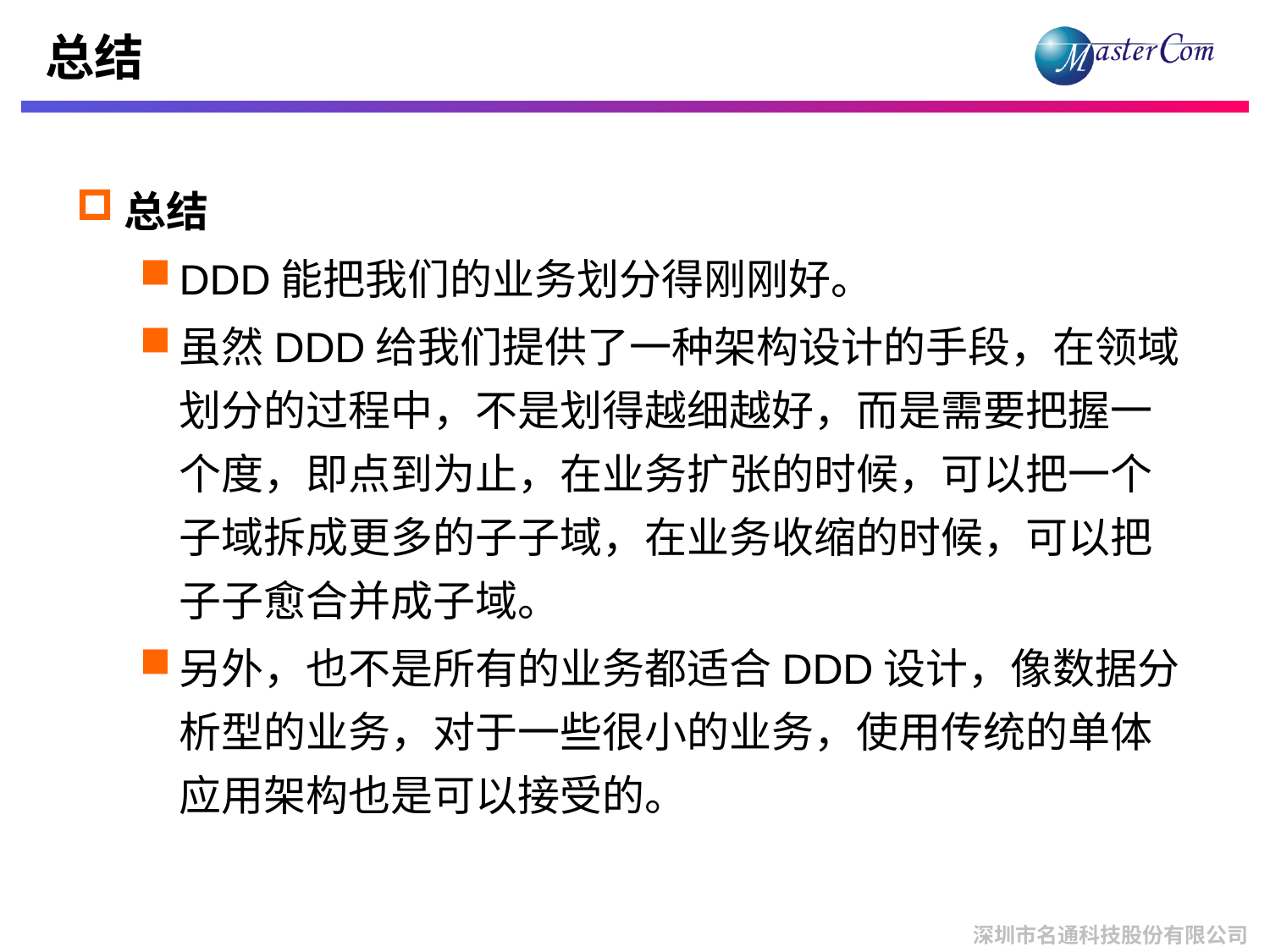

# 总结
总结
DDD能把我们的业务划分得刚刚好。
虽然DDD给我们提供了一种架构设计的手段，在领域划分的过程中，不是划得越细越好，而是需要把握一个度，即点到为止，在业务扩张的时候，可以把一个子域拆成更多的子子域，在业务收缩的时候，可以把子子愈合并成子域。
另外，也不是所有的业务都适合DDD设计，像数据分析型的业务，对于一些很小的业务，使用传统的单体应用架构也是可以接受的。